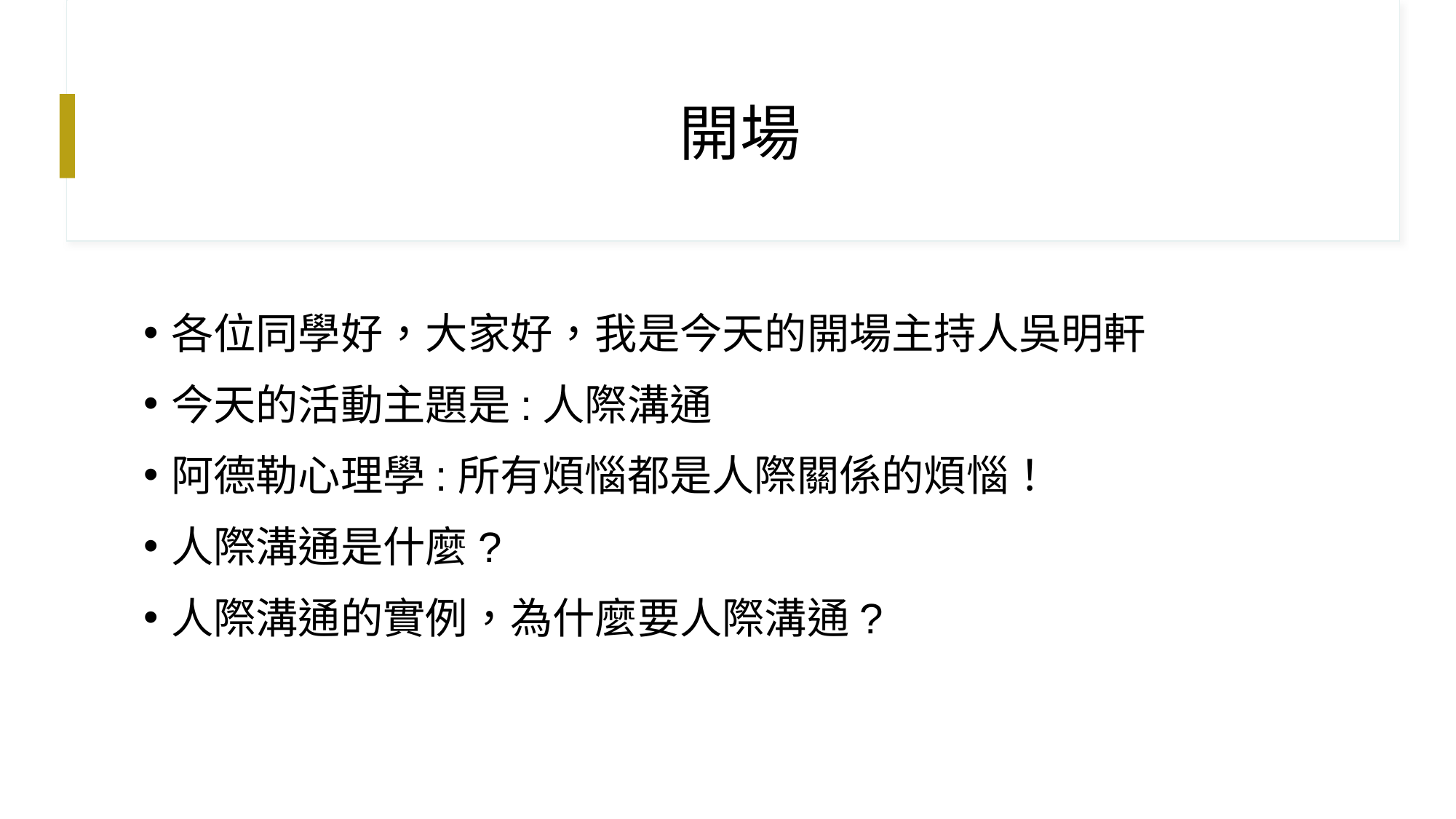

# 開場
各位同學好，大家好，我是今天的開場主持人吳明軒
今天的活動主題是:人際溝通
阿德勒心理學:所有煩惱都是人際關係的煩惱！
人際溝通是什麼?
人際溝通的實例，為什麼要人際溝通?